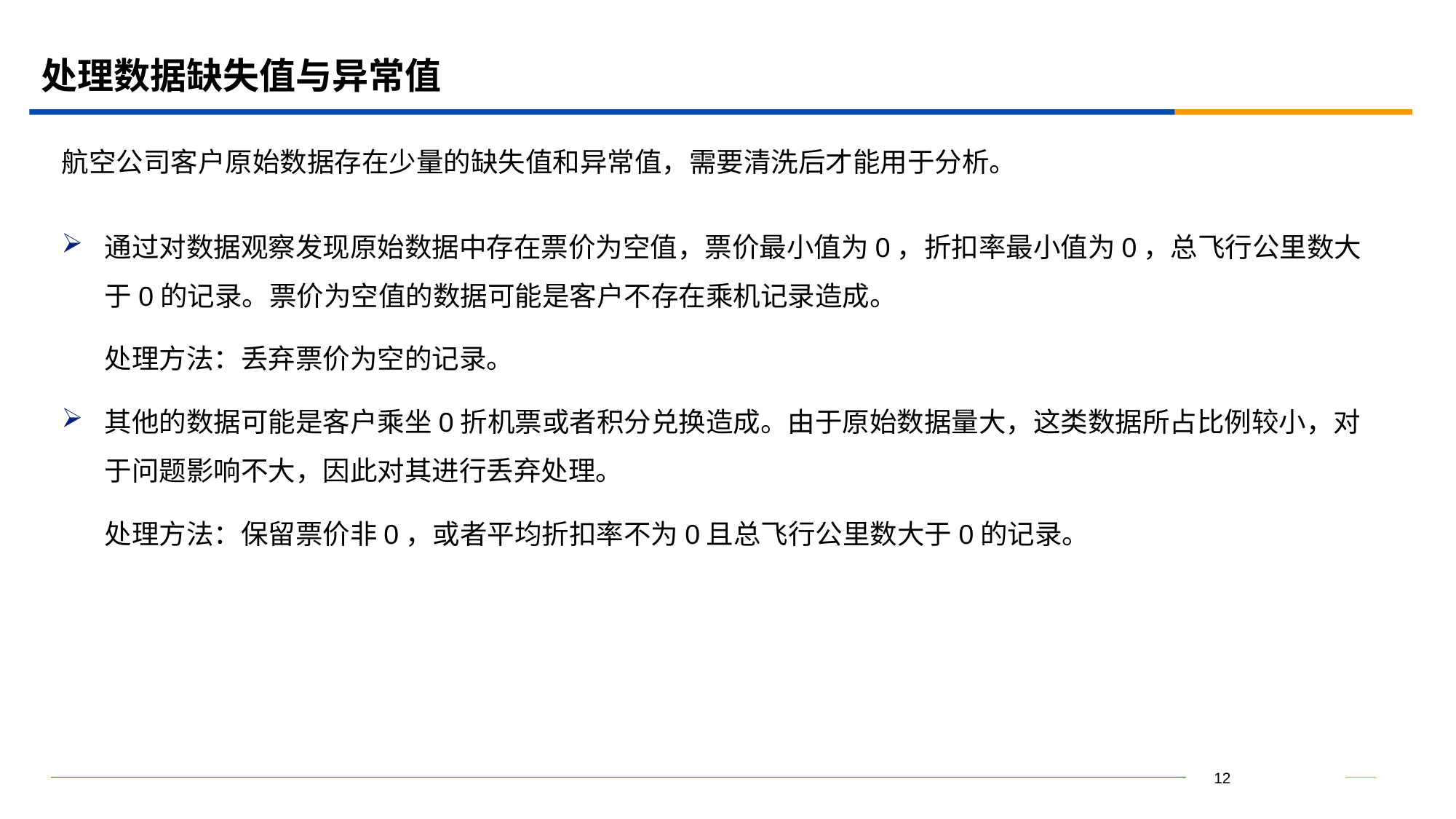

# 处理数据缺失值与异常值
航空公司客户原始数据存在少量的缺失值和异常值，需要清洗后才能用于分析。
通过对数据观察发现原始数据中存在票价为空值，票价最小值为0，折扣率最小值为0，总飞行公里数大于0的记录。票价为空值的数据可能是客户不存在乘机记录造成。
处理方法：丢弃票价为空的记录。
其他的数据可能是客户乘坐0折机票或者积分兑换造成。由于原始数据量大，这类数据所占比例较小，对于问题影响不大，因此对其进行丢弃处理。
处理方法：保留票价非0，或者平均折扣率不为0且总飞行公里数大于0的记录。